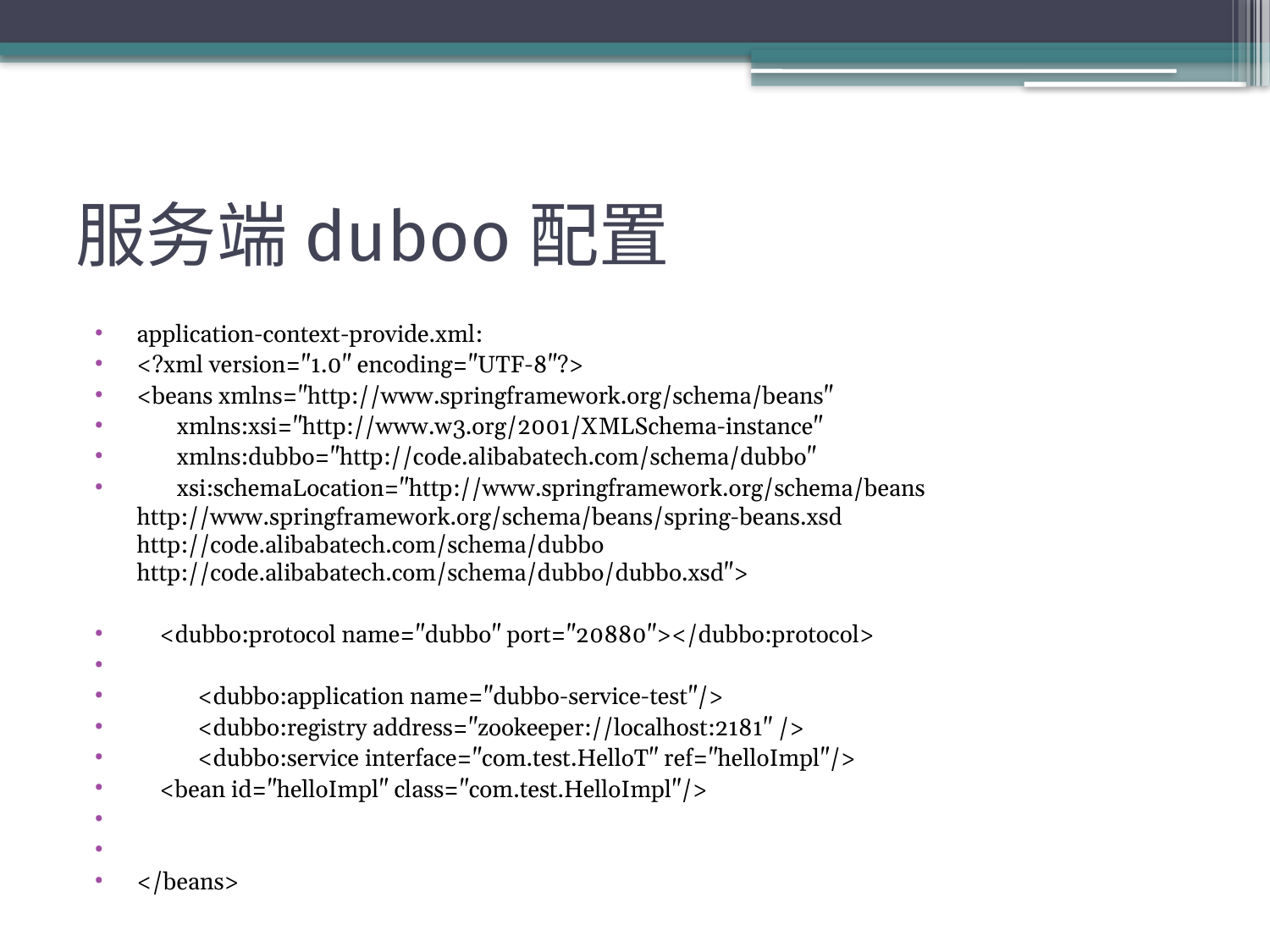

# 服务端duboo配置
application-context-provide.xml:
<?xml version="1.0" encoding="UTF-8"?>
<beans xmlns="http://www.springframework.org/schema/beans"
       xmlns:xsi="http://www.w3.org/2001/XMLSchema-instance"
       xmlns:dubbo="http://code.alibabatech.com/schema/dubbo"
       xsi:schemaLocation="http://www.springframework.org/schema/beans http://www.springframework.org/schema/beans/spring-beans.xsd http://code.alibabatech.com/schema/dubbo http://code.alibabatech.com/schema/dubbo/dubbo.xsd">

    <dubbo:protocol name="dubbo" port="20880"></dubbo:protocol>

	<dubbo:application name="dubbo-service-test"/>
	<dubbo:registry address="zookeeper://localhost:2181" />
	<dubbo:service interface="com.test.HelloT" ref="helloImpl"/>
    <bean id="helloImpl" class="com.test.HelloImpl"/>

</beans>